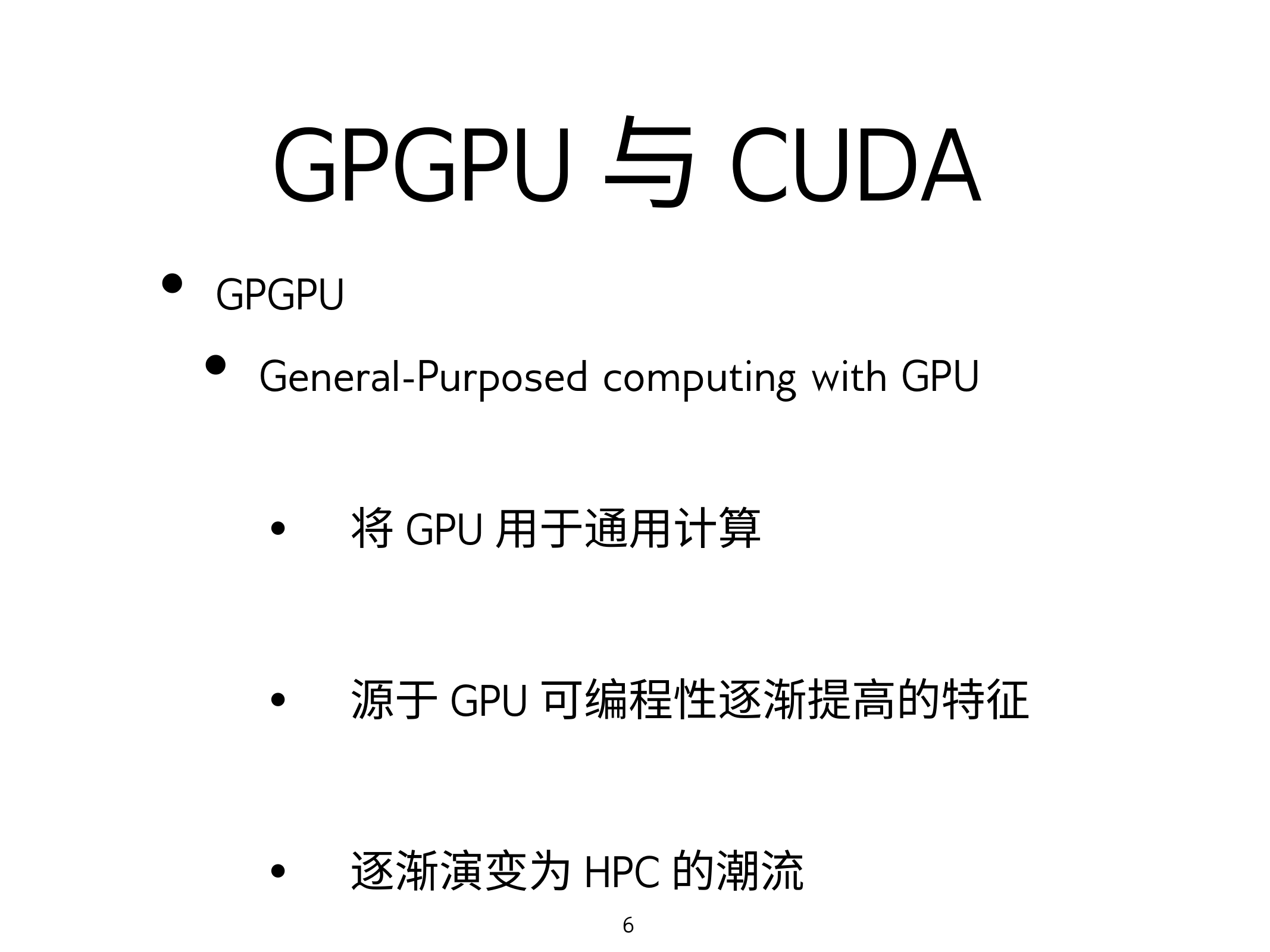

# GPGPU与CUDA
GPGPU
General-Purposed computing with GPU
• 将GPU用于通用计算
• 源于GPU可编程性逐渐提高的特征
• 逐渐演变为HPC的潮流
流行的API：CUDA，OpenCL
6